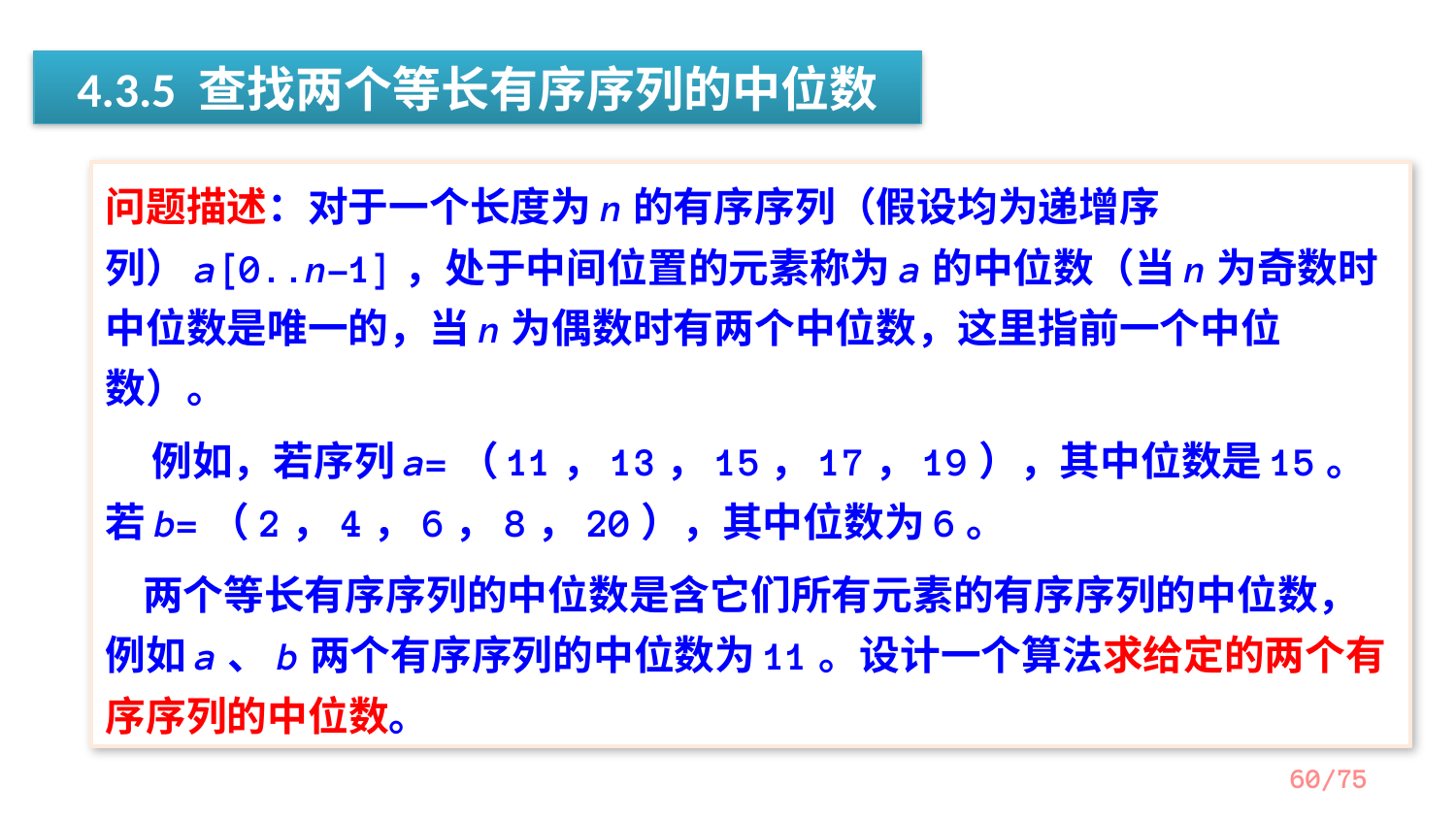

4.3.5 查找两个等长有序序列的中位数
问题描述：对于一个长度为n的有序序列（假设均为递增序列）a[0..n-1]，处于中间位置的元素称为a的中位数（当n为奇数时中位数是唯一的，当n为偶数时有两个中位数，这里指前一个中位数）。
    例如，若序列a=（11，13，15，17，19），其中位数是15。若b=（2，4，6，8，20），其中位数为6。
   两个等长有序序列的中位数是含它们所有元素的有序序列的中位数，例如a、b两个有序序列的中位数为11。设计一个算法求给定的两个有序序列的中位数。
60/75